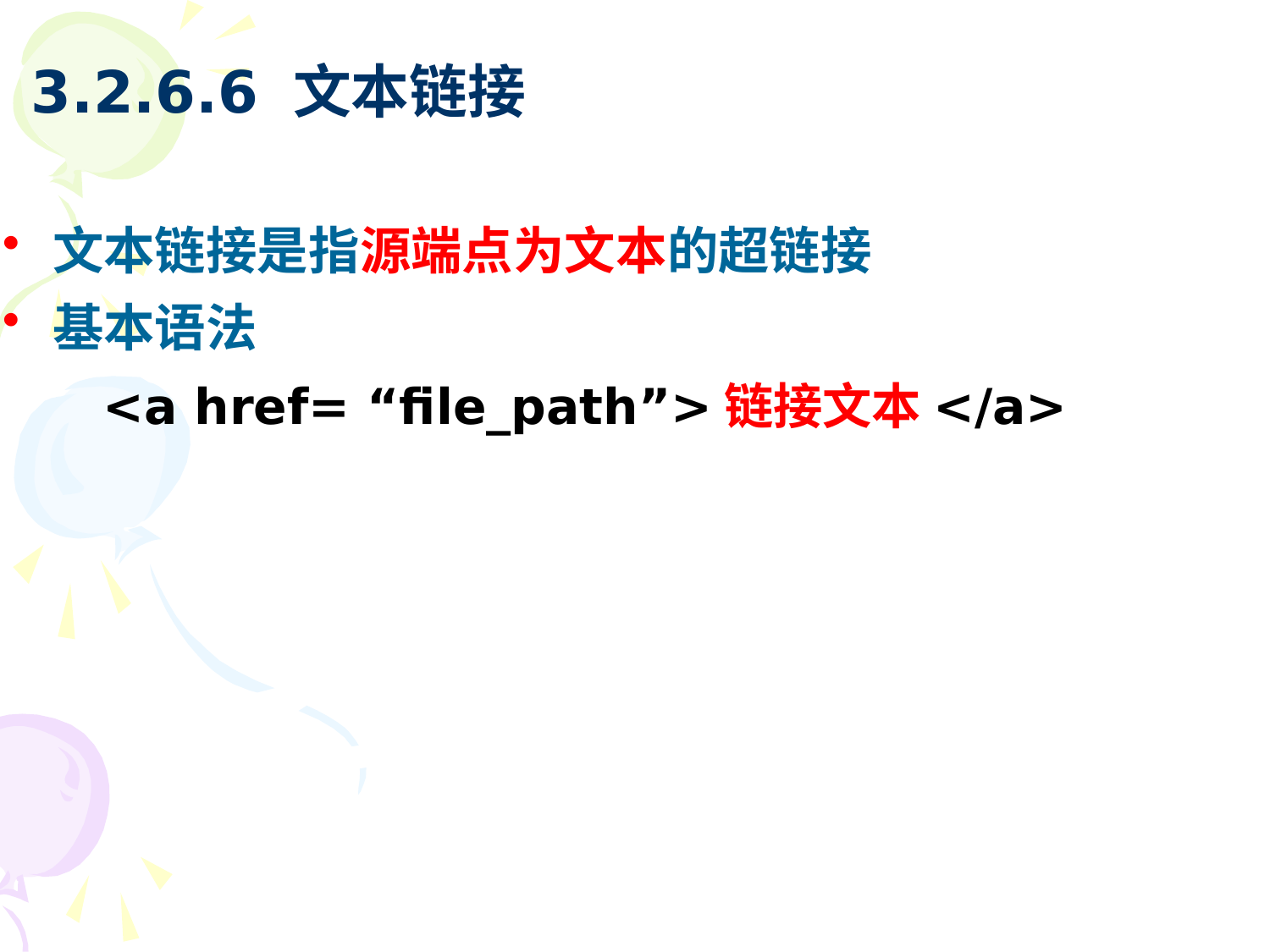

# 3.2.6.6 文本链接
文本链接是指源端点为文本的超链接
基本语法
  <a href= “file_path”>链接文本</a>